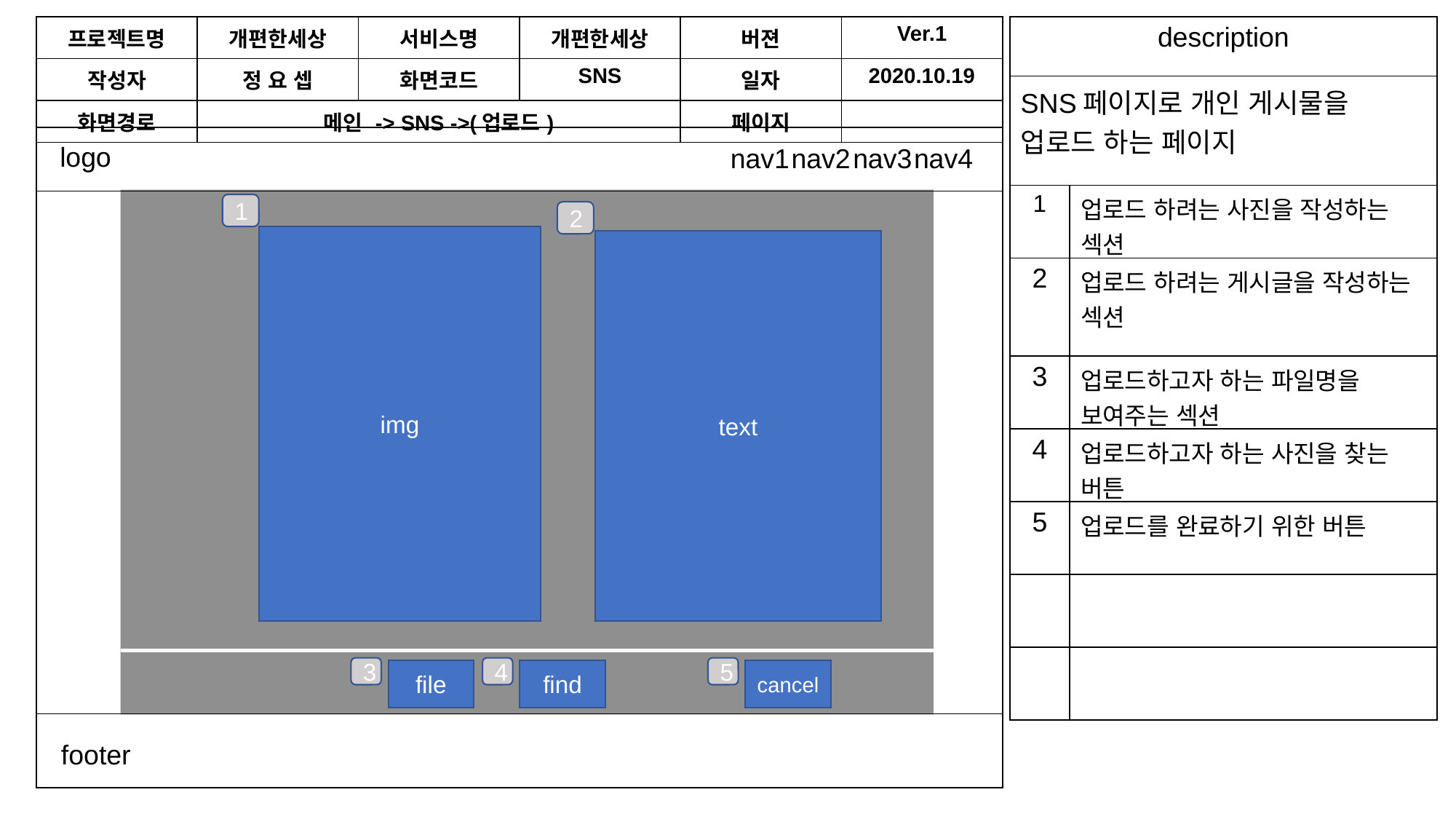

| 프로젝트명 | 개편한세상 | 서비스명 | 개편한세상 | 버젼 | Ver.1 |
| --- | --- | --- | --- | --- | --- |
| 작성자 | 정 요 셉 | 화면코드 | SNS | 일자 | 2020.10.19 |
| 화면경로 | 메인 -> SNS ->(업로드) |  |  | 페이지 |  |
| description |  |
| --- | --- |
| SNS페이지로 개인 게시물을 업로드 하는 페이지 |  |
| 1 | 업로드 하려는 사진을 작성하는 섹션 |
| 2 | 업로드 하려는 게시글을 작성하는 섹션 |
| 3 | 업로드하고자 하는 파일명을 보여주는 섹션 |
| 4 | 업로드하고자 하는 사진을 찾는 버튼 |
| 5 | 업로드를 완료하기 위한 버튼 |
|  |  |
|  |  |

logo
nav1
nav2
nav3
nav4

1
2
img
text
3
4
5
file
find
cancel
footer